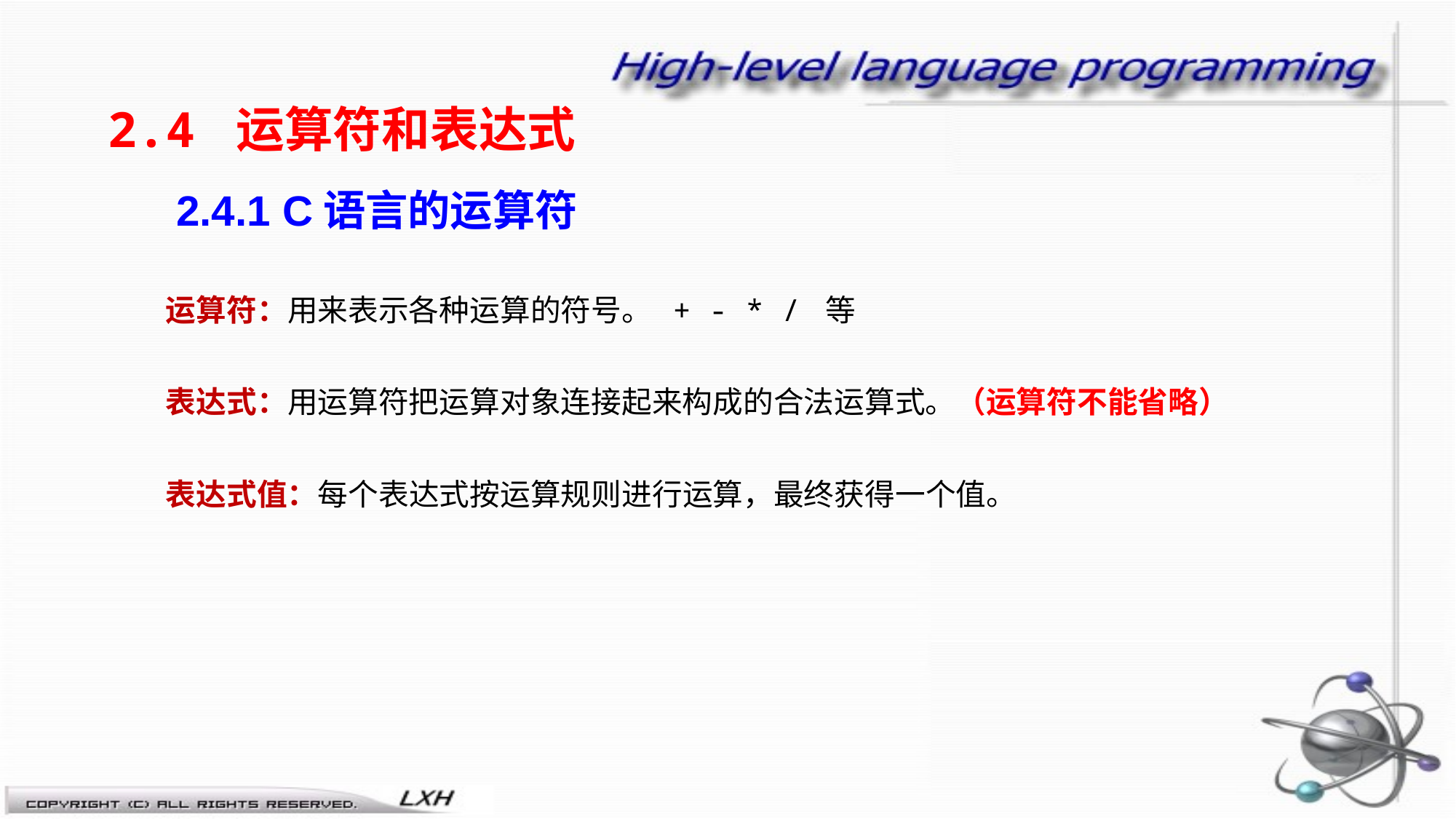

2.4 运算符和表达式
2.4.1 C语言的运算符

运算符：用来表示各种运算的符号。  + - * / 等

表达式：用运算符把运算对象连接起来构成的合法运算式。（运算符不能省略）

表达式值：每个表达式按运算规则进行运算，最终获得一个值。